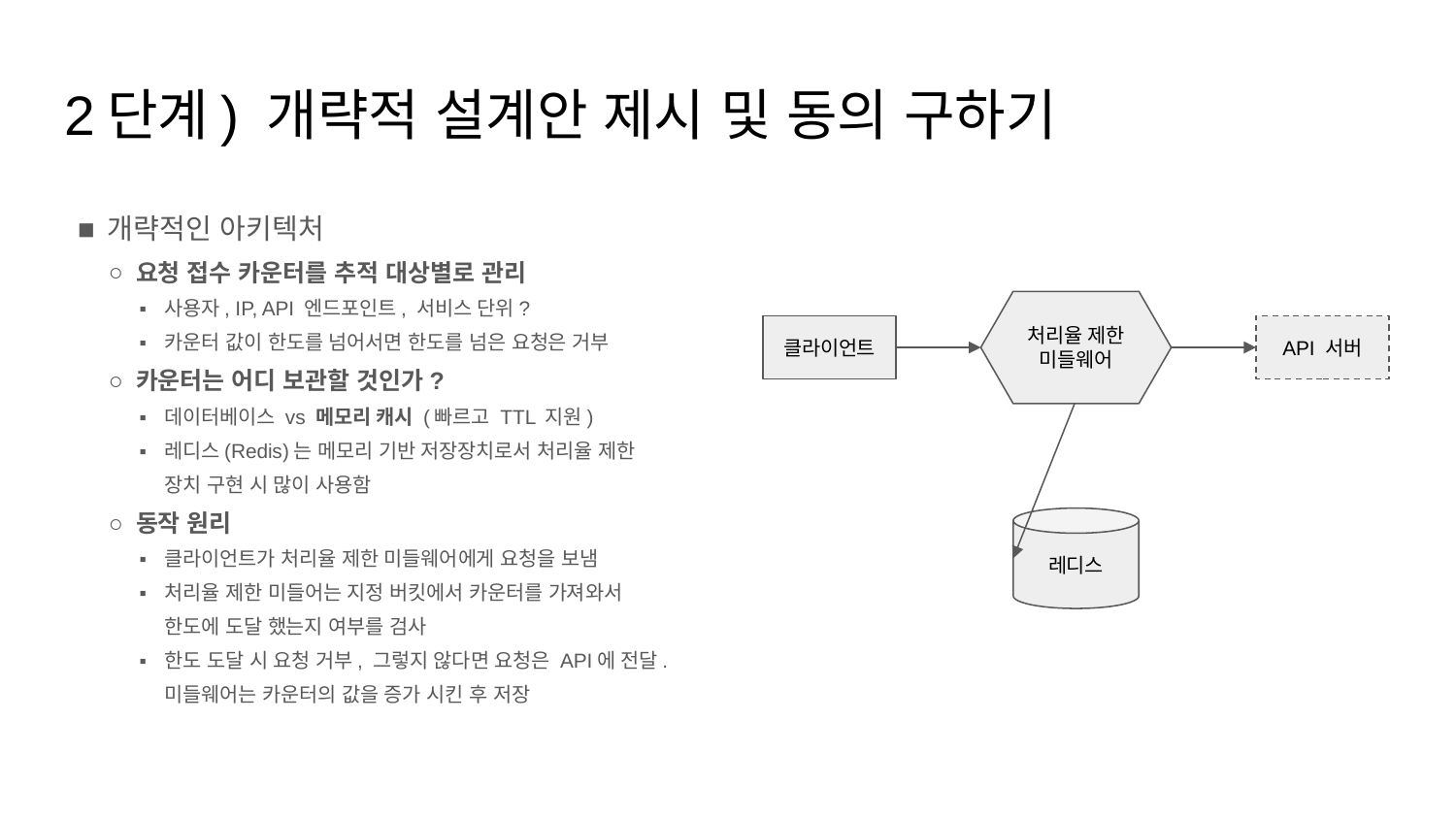

# 2단계) 개략적 설계안 제시 및 동의 구하기
개략적인 아키텍처
요청 접수 카운터를 추적 대상별로 관리
사용자, IP, API 엔드포인트, 서비스 단위?
카운터 값이 한도를 넘어서면 한도를 넘은 요청은 거부
카운터는 어디 보관할 것인가?
데이터베이스 vs 메모리 캐시 (빠르고 TTL 지원)
레디스(Redis)는 메모리 기반 저장장치로서 처리율 제한 장치 구현 시 많이 사용함
동작 원리
클라이언트가 처리율 제한 미들웨어에게 요청을 보냄
처리율 제한 미들어는 지정 버킷에서 카운터를 가져와서 한도에 도달 했는지 여부를 검사
한도 도달 시 요청 거부, 그렇지 않다면 요청은 API에 전달. 미들웨어는 카운터의 값을 증가 시킨 후 저장
처리율 제한 미들웨어
클라이언트
API 서버
레디스